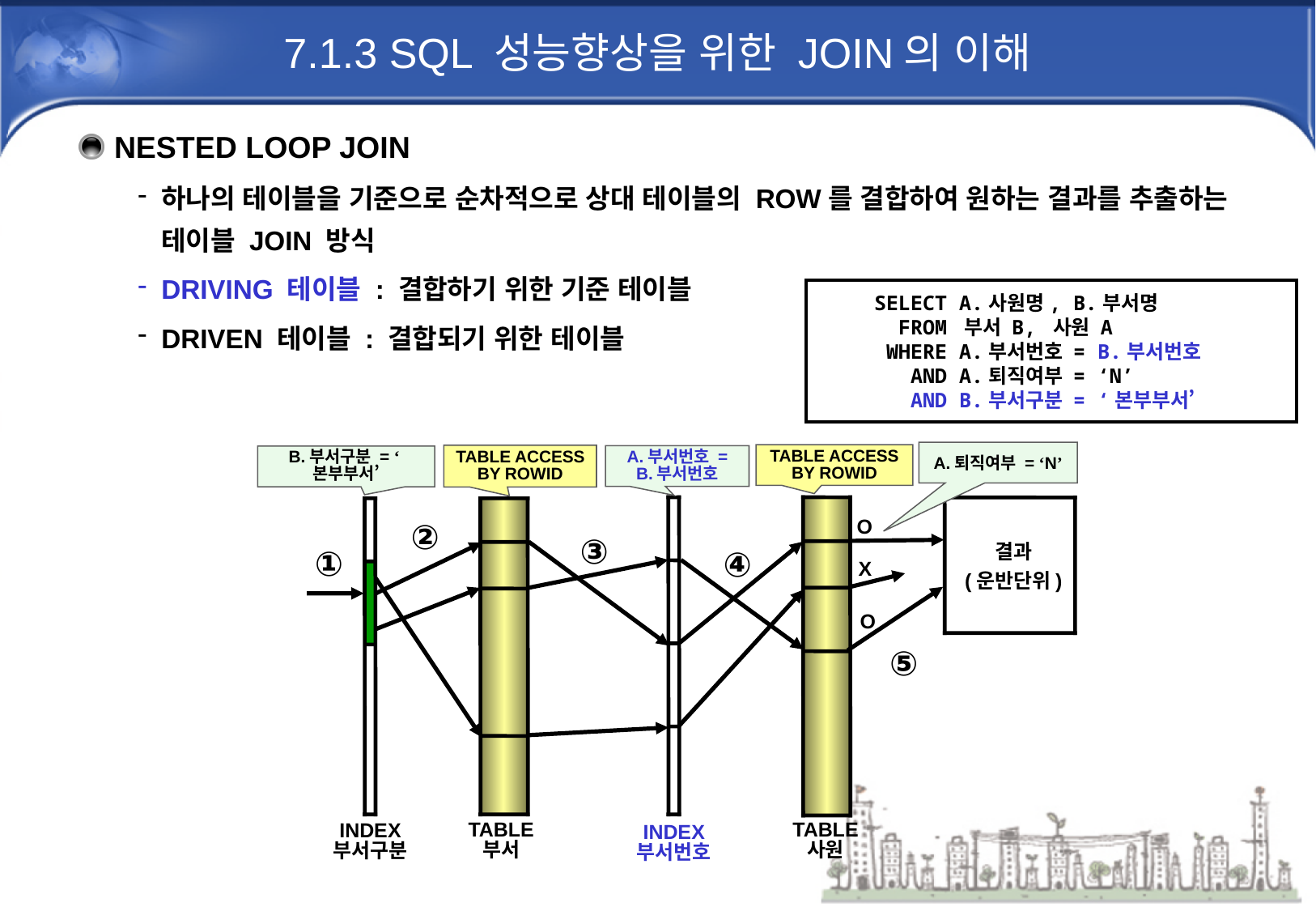

# 7.1.3 SQL 성능향상을 위한 JOIN의 이해
NESTED LOOP JOIN
하나의 테이블을 기준으로 순차적으로 상대 테이블의 ROW를 결합하여 원하는 결과를 추출하는 테이블 JOIN 방식
DRIVING 테이블 : 결합하기 위한 기준 테이블
DRIVEN 테이블 : 결합되기 위한 테이블
SELECT A.사원명, B.부서명
  FROM 부서 B, 사원 A
 WHERE A.부서번호 = B.부서번호
   AND A.퇴직여부 = ‘N’
   AND B.부서구분 = ‘본부부서’
A.퇴직여부 = ‘N’
TABLE ACCESS
BY ROWID
TABLE ACCESS
BY ROWID
A.부서번호 =
B.부서번호
B.부서구분 = ‘본부부서’

결과
(운반단위)

O
②
③

①

④
X

O
⑤

TABLE
부서

TABLE
사원
INDEX
부서구분

INDEX
부서번호